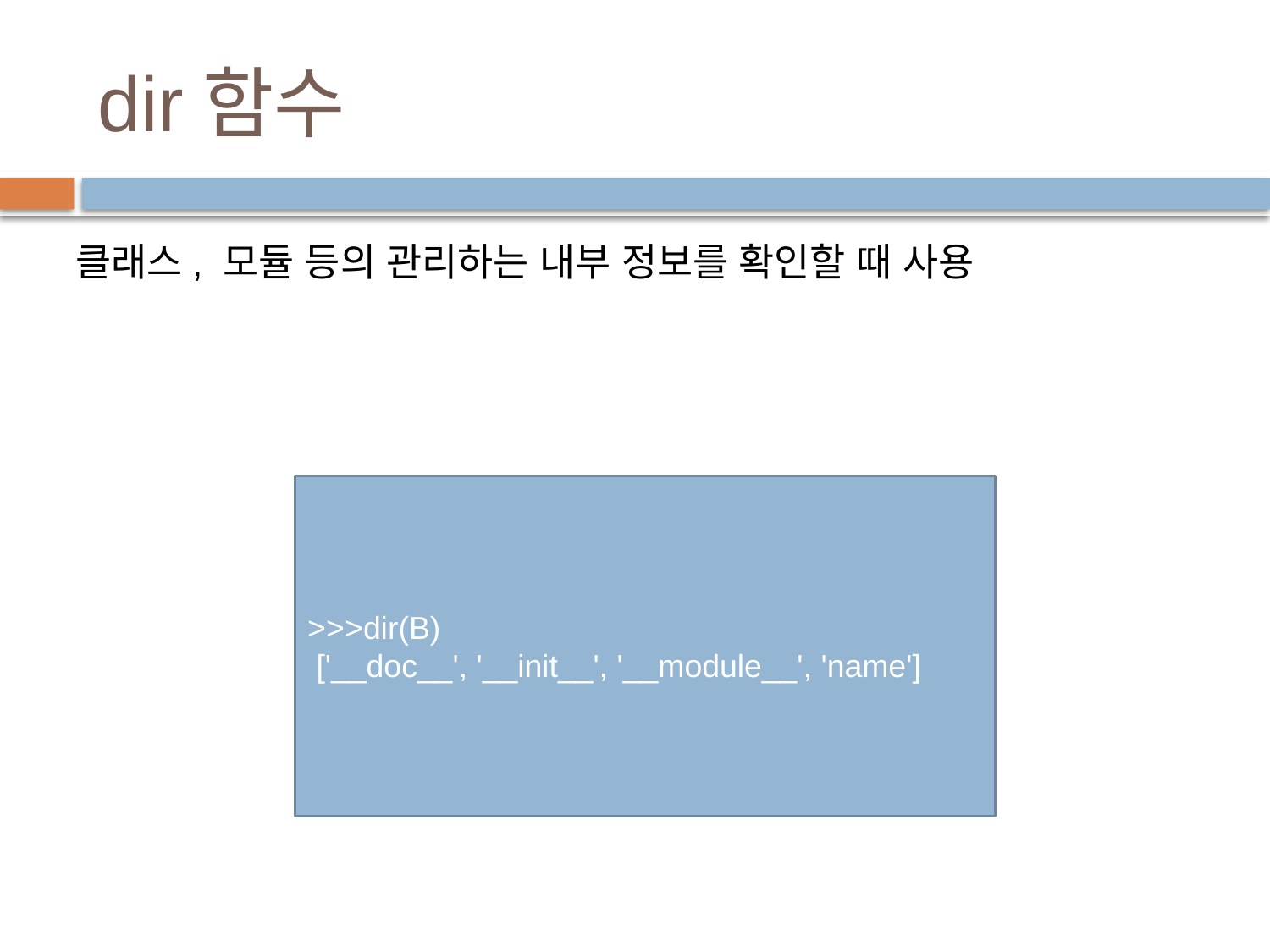

# dir함수
클래스, 모듈 등의 관리하는 내부 정보를 확인할 때 사용

>>>dir(B)
 ['__doc__', '__init__', '__module__', 'name']